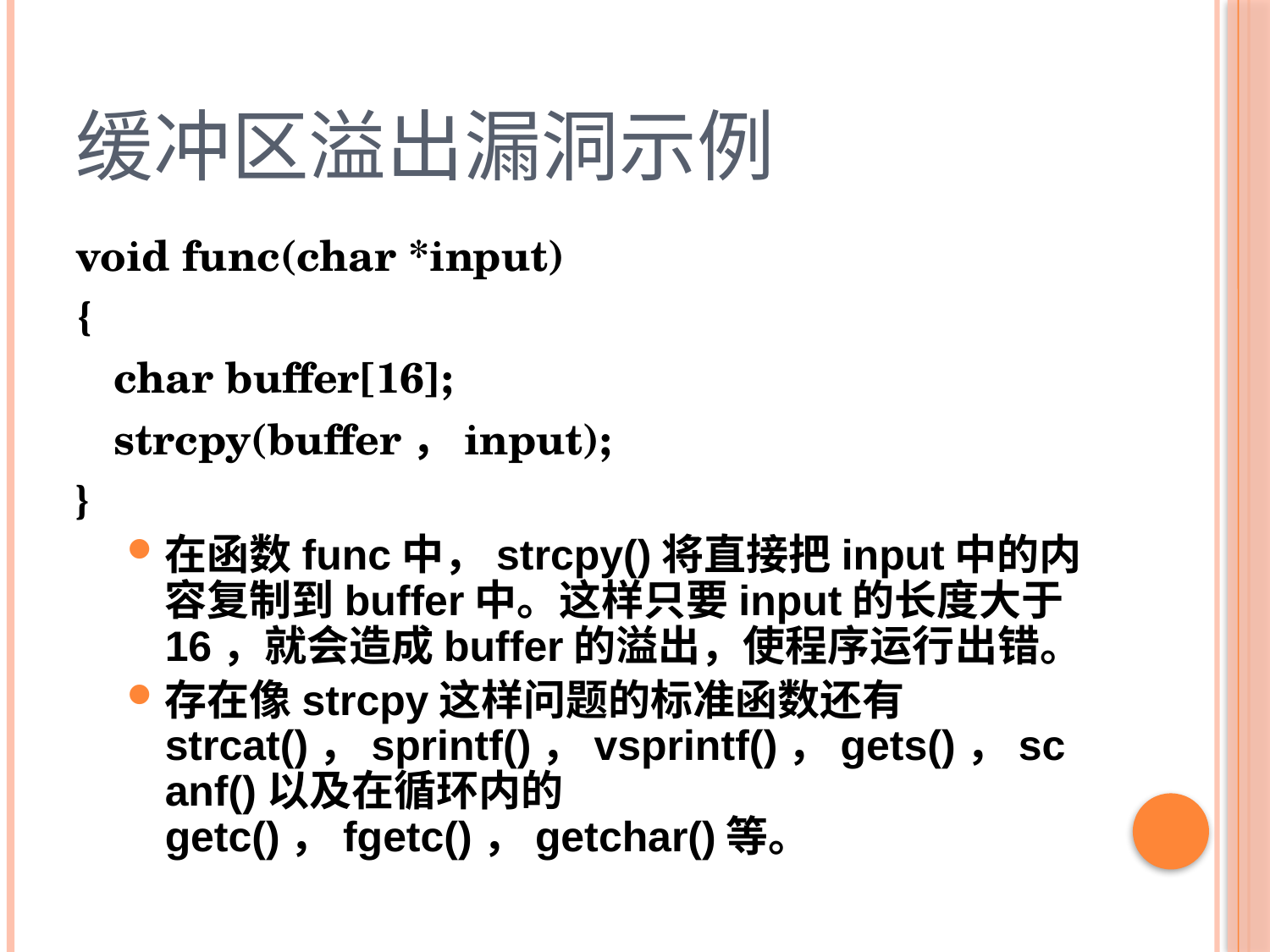

# 缓冲区溢出漏洞示例
void func(char *input)
{
	char buffer[16];
	strcpy(buffer，input);
}
在函数func中，strcpy()将直接把input中的内容复制到buffer中。这样只要input的长度大于16，就会造成buffer的溢出，使程序运行出错。
存在像strcpy这样问题的标准函数还有strcat()，sprintf()，vsprintf()，gets()，scanf()以及在循环内的getc()，fgetc()，getchar()等。